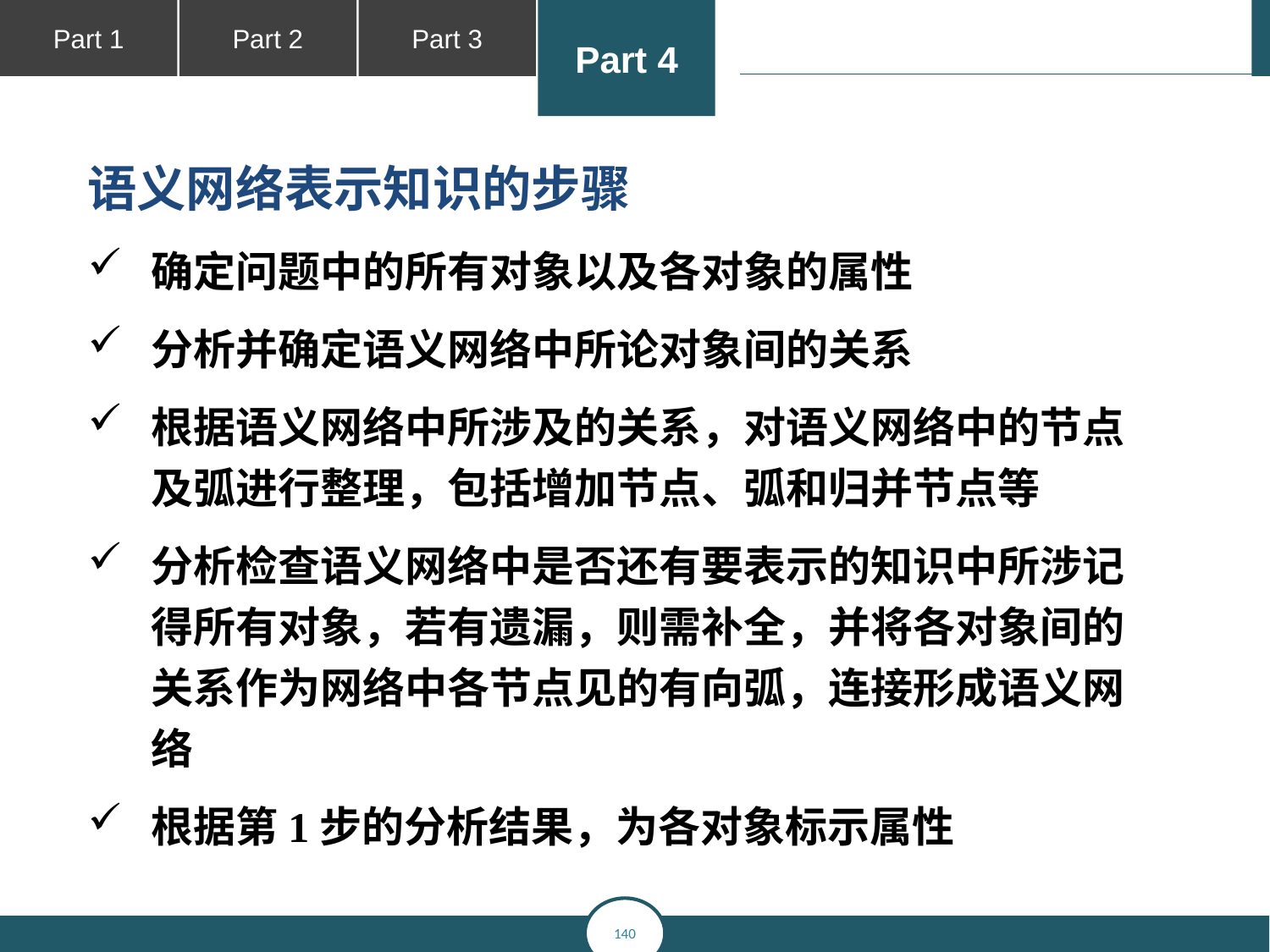

语义网络表示知识的步骤
确定问题中的所有对象以及各对象的属性
分析并确定语义网络中所论对象间的关系
根据语义网络中所涉及的关系，对语义网络中的节点及弧进行整理，包括增加节点、弧和归并节点等
分析检查语义网络中是否还有要表示的知识中所涉记得所有对象，若有遗漏，则需补全，并将各对象间的关系作为网络中各节点见的有向弧，连接形成语义网络
根据第1步的分析结果，为各对象标示属性